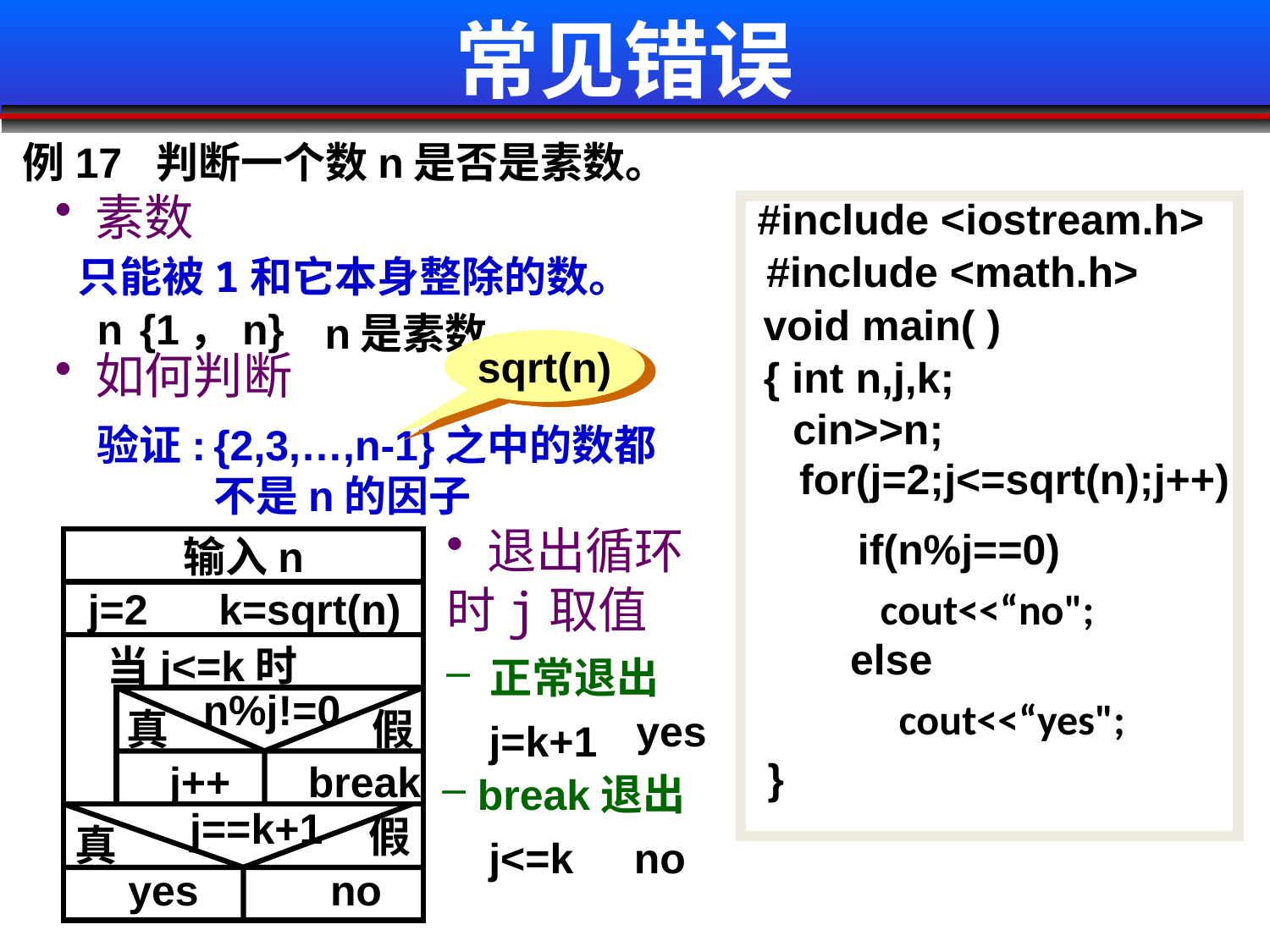

常见错误

例17  判断一个数n是否是素数。
 素数
#include <iostream.h>

#include <math.h>
只能被1和它本身整除的数。
void main( )
n
{1，n}
n是素数
sqrt(n)
 如何判断
{ int n,j,k;
   cin>>n;

验证:
{2,3,…,n-1}之中的数都不是n的因子
   for(j=2;j<=sqrt(n);j++)
 退出循环时j取值
if(n%j==0)
输入n
     cout<<“no";
 j=2      k=sqrt(n)
       else
当j<=k时

 正常退出
n%j!=0
cout<<“yes";

真
假
yes
j=k+1
}
j++
break

 break退出
j==k+1

假
真
j<=k
no
yes
no